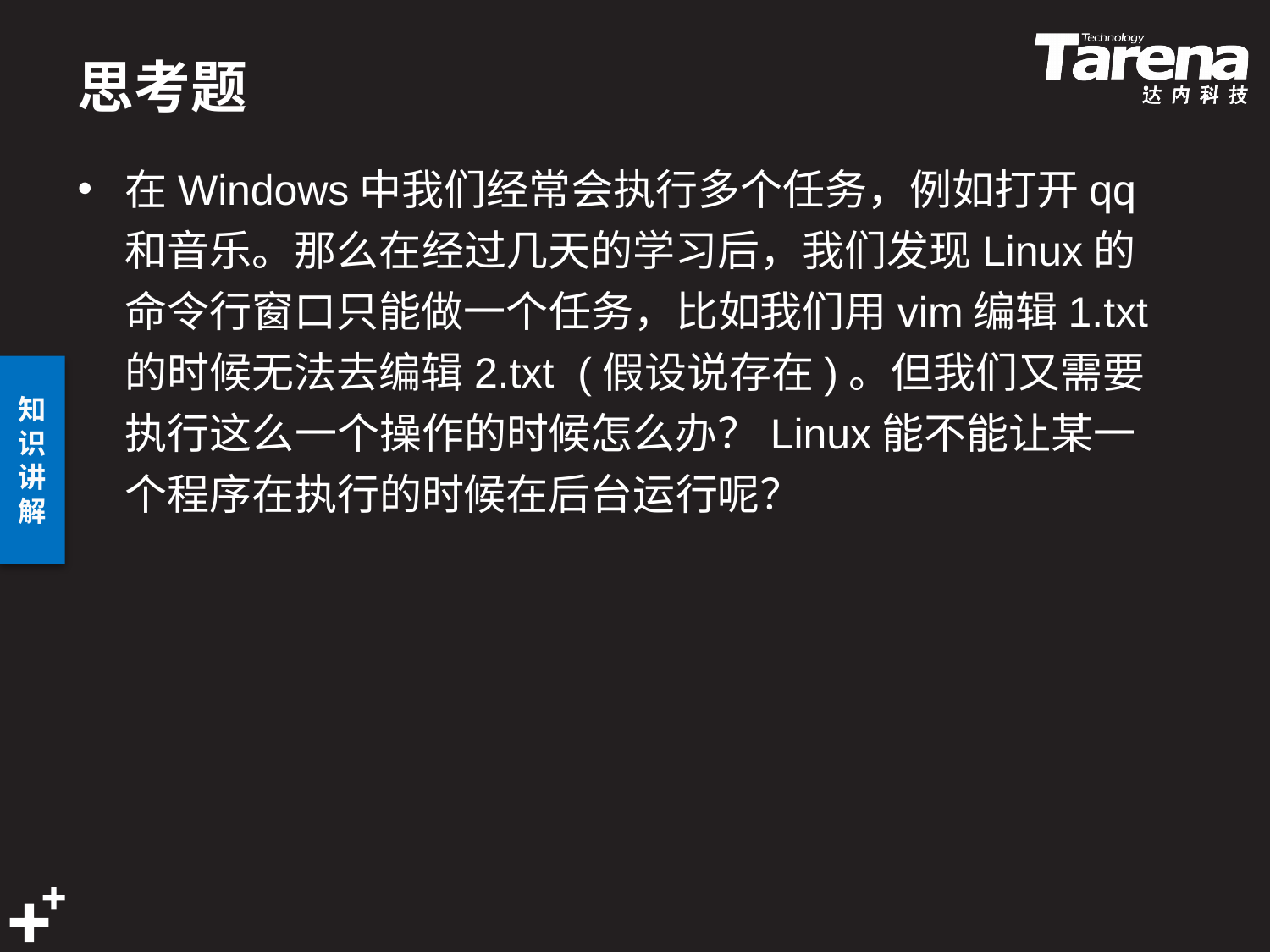

# 思考题
在Windows中我们经常会执行多个任务，例如打开qq和音乐。那么在经过几天的学习后，我们发现Linux的命令行窗口只能做一个任务，比如我们用vim编辑1.txt的时候无法去编辑2.txt  (假设说存在)。但我们又需要执行这么一个操作的时候怎么办？Linux能不能让某一个程序在执行的时候在后台运行呢？